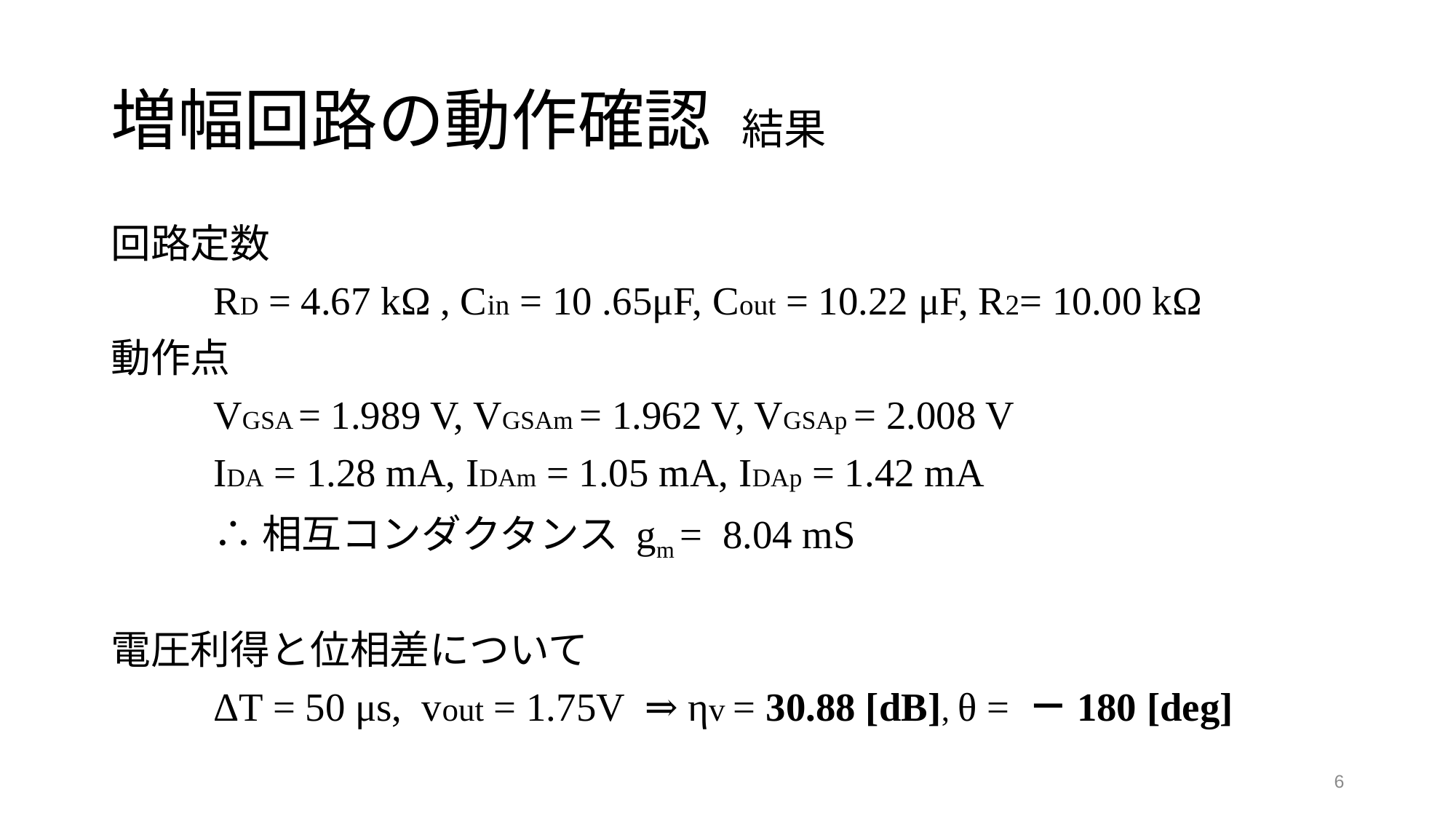

# 増幅回路の動作確認  結果
回路定数
	RD = 4.67 kΩ , Cin = 10 .65μF, Cout = 10.22 μF, R2= 10.00 kΩ
動作点
	VGSA = 1.989 V, VGSAm = 1.962 V, VGSAp = 2.008 V
	IDA = 1.28 mA, IDAm = 1.05 mA, IDAp = 1.42 mA
	∴相互コンダクタンス gm =  8.04 mS

電圧利得と位相差について
	ΔT = 50 μs,  vout = 1.75V  ⇒ ηv = 30.88 [dB], θ = －180 [deg]

6